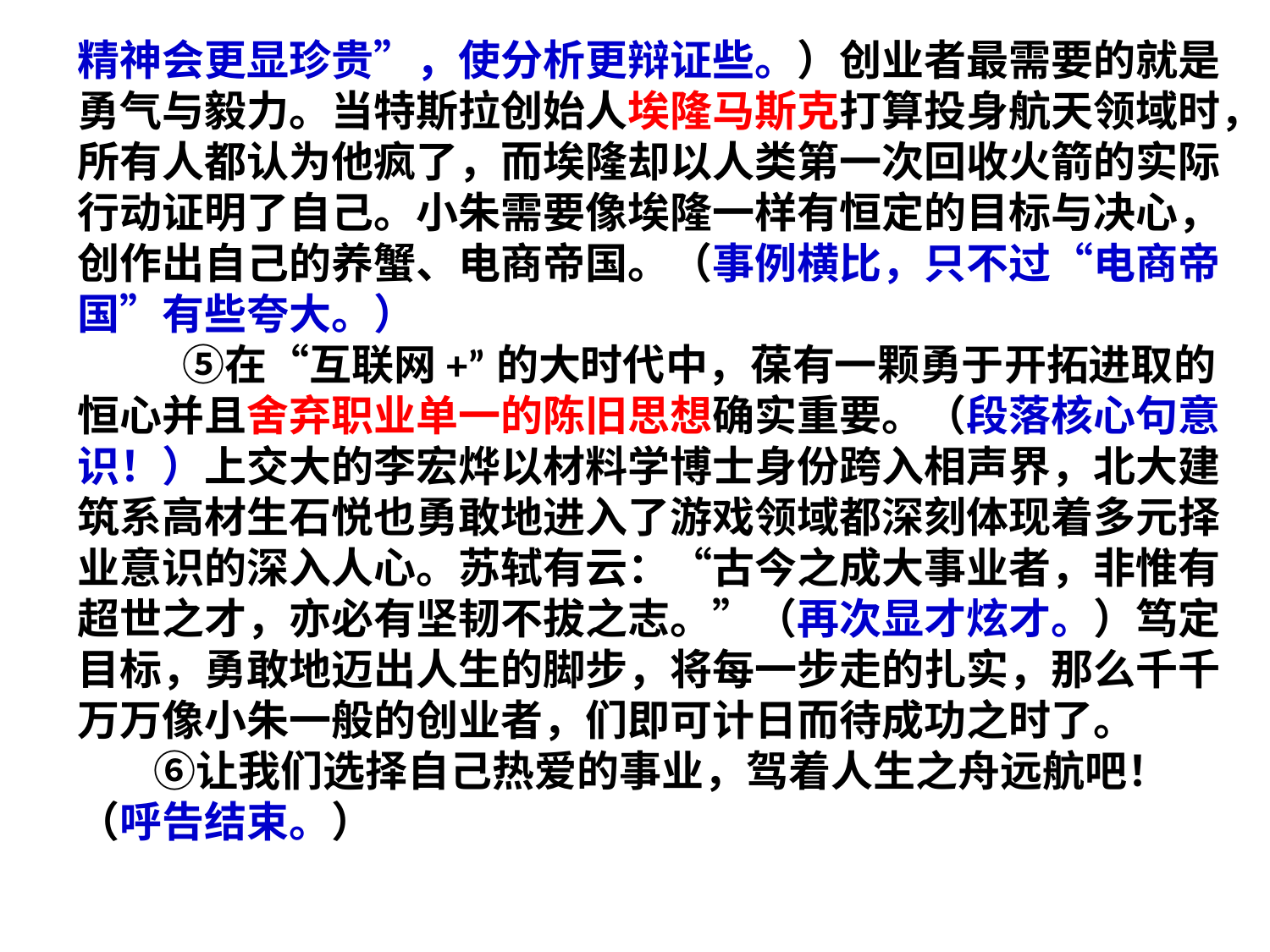

精神会更显珍贵”，使分析更辩证些。）创业者最需要的就是勇气与毅力。当特斯拉创始人埃隆马斯克打算投身航天领域时，所有人都认为他疯了，而埃隆却以人类第一次回收火箭的实际行动证明了自己。小朱需要像埃隆一样有恒定的目标与决心，创作出自己的养蟹、电商帝国。（事例横比，只不过“电商帝国”有些夸大。）
           ⑤在“互联网+”的大时代中，葆有一颗勇于开拓进取的恒心并且舍弃职业单一的陈旧思想确实重要。（段落核心句意识！）上交大的李宏烨以材料学博士身份跨入相声界，北大建筑系高材生石悦也勇敢地进入了游戏领域都深刻体现着多元择业意识的深入人心。苏轼有云：“古今之成大事业者，非惟有超世之才，亦必有坚韧不拔之志。”（再次显才炫才。）笃定目标，勇敢地迈出人生的脚步，将每一步走的扎实，那么千千万万像小朱一般的创业者，们即可计日而待成功之时了。
        ⑥让我们选择自己热爱的事业，驾着人生之舟远航吧！（呼告结束。）